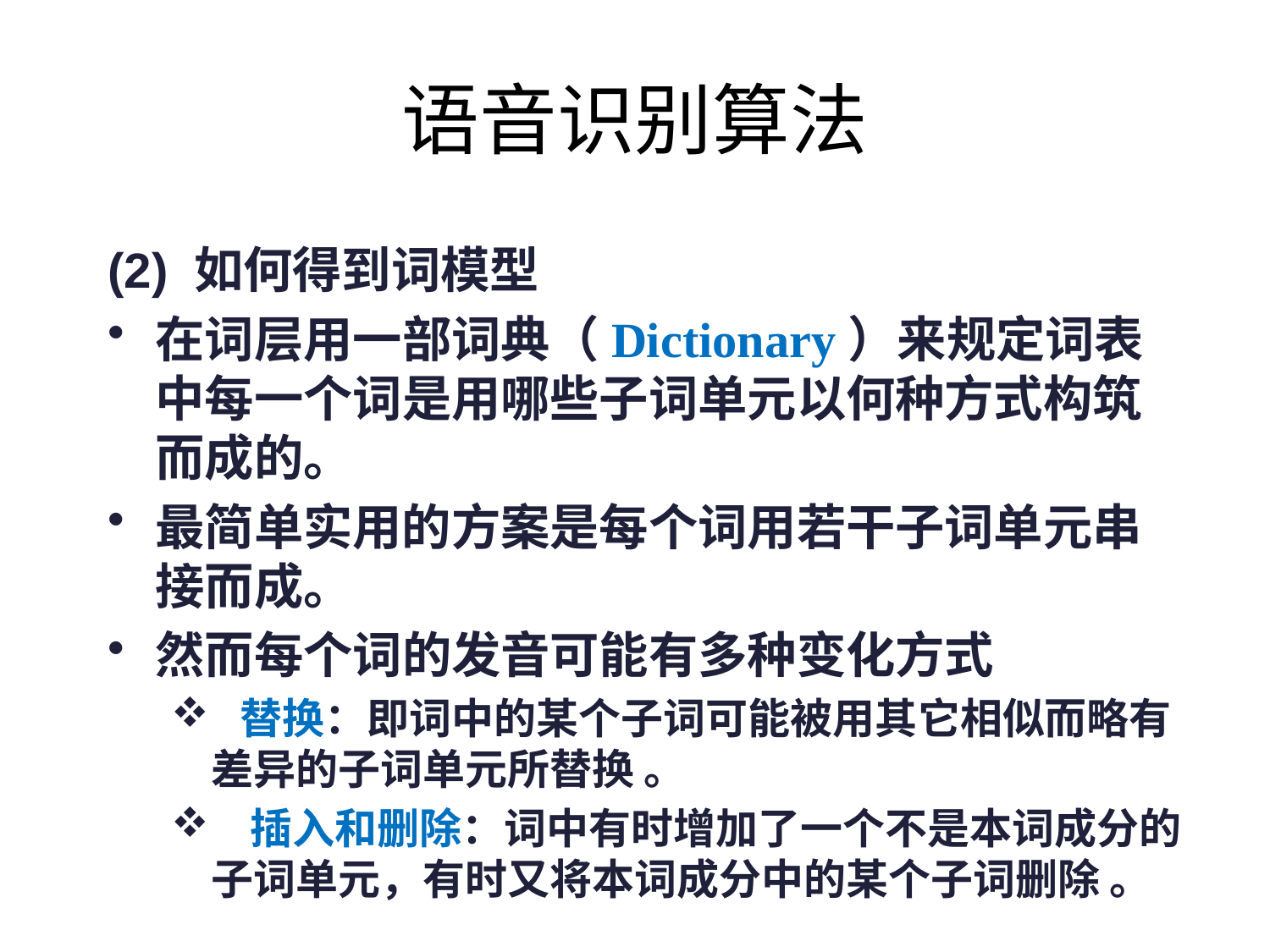

# 语音识别算法
(2) 如何得到词模型
在词层用一部词典（Dictionary）来规定词表中每一个词是用哪些子词单元以何种方式构筑而成的。
最简单实用的方案是每个词用若干子词单元串接而成。
然而每个词的发音可能有多种变化方式
  替换：即词中的某个子词可能被用其它相似而略有差异的子词单元所替换 。
   插入和删除：词中有时增加了一个不是本词成分的子词单元，有时又将本词成分中的某个子词删除 。